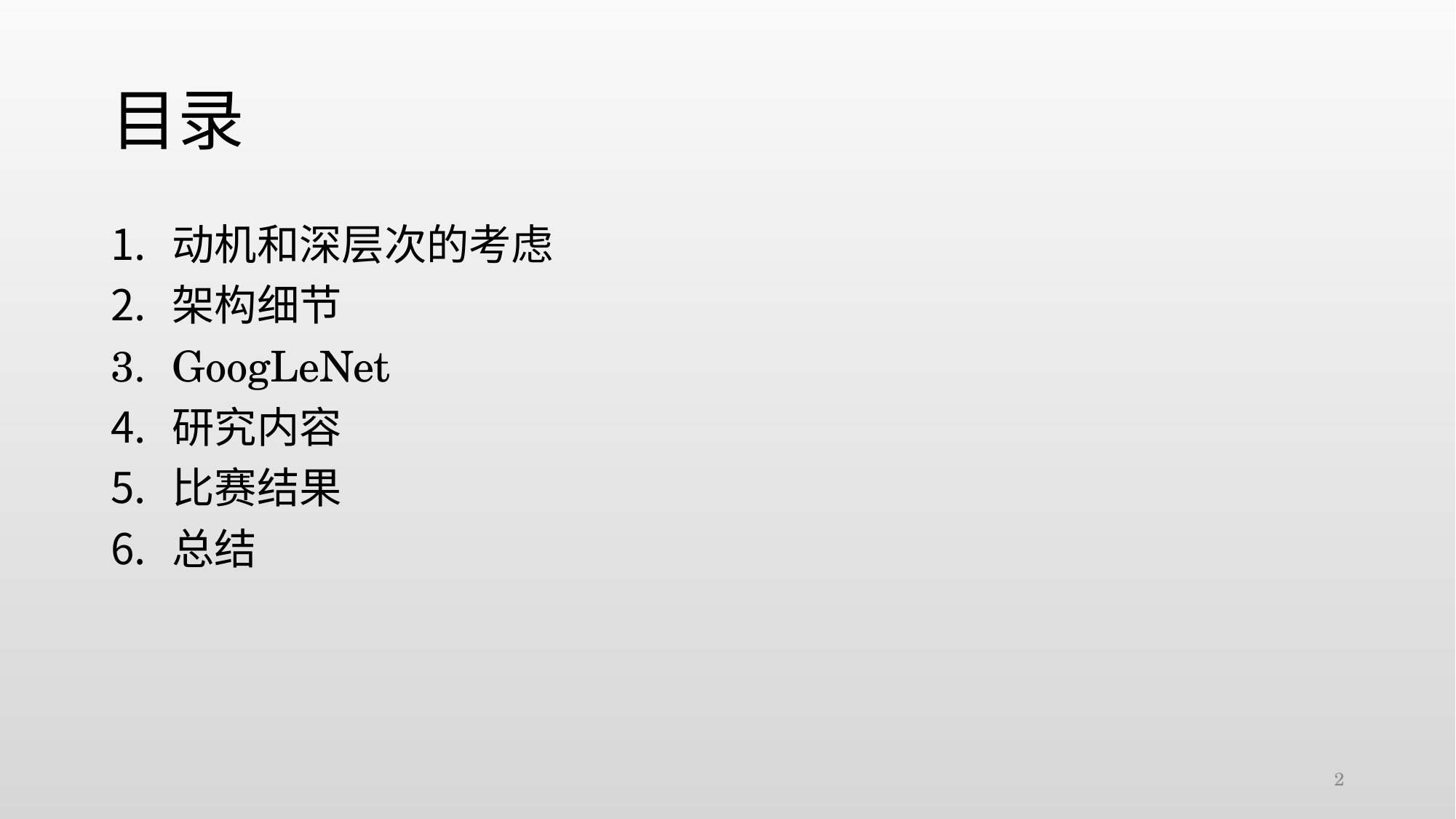

# 目录
动机和深层次的考虑
架构细节
GoogLeNet
研究内容
比赛结果
总结
2